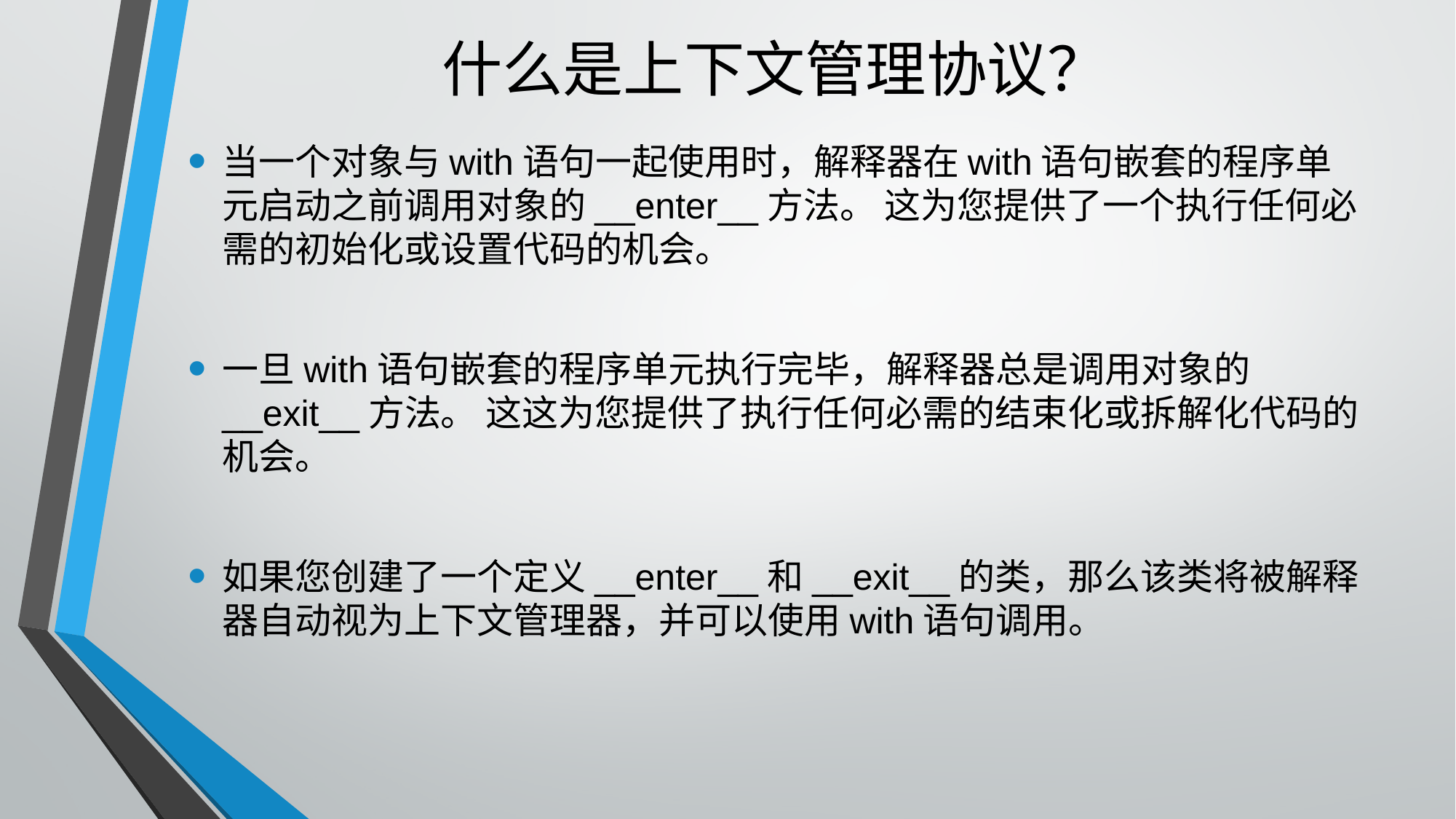

# 什么是上下文管理协议？
当一个对象与with语句一起使用时，解释器在with语句嵌套的程序单元启动之前调用对象的__enter__方法。 这为您提供了一个执行任何必需的初始化或设置代码的机会。

一旦with语句嵌套的程序单元执行完毕，解释器总是调用对象的__exit__方法。 这这为您提供了执行任何必需的结束化或拆解化代码的机会。

如果您创建了一个定义__enter__和__exit__的类，那么该类将被解释器自动视为上下文管理器，并可以使用with语句调用。